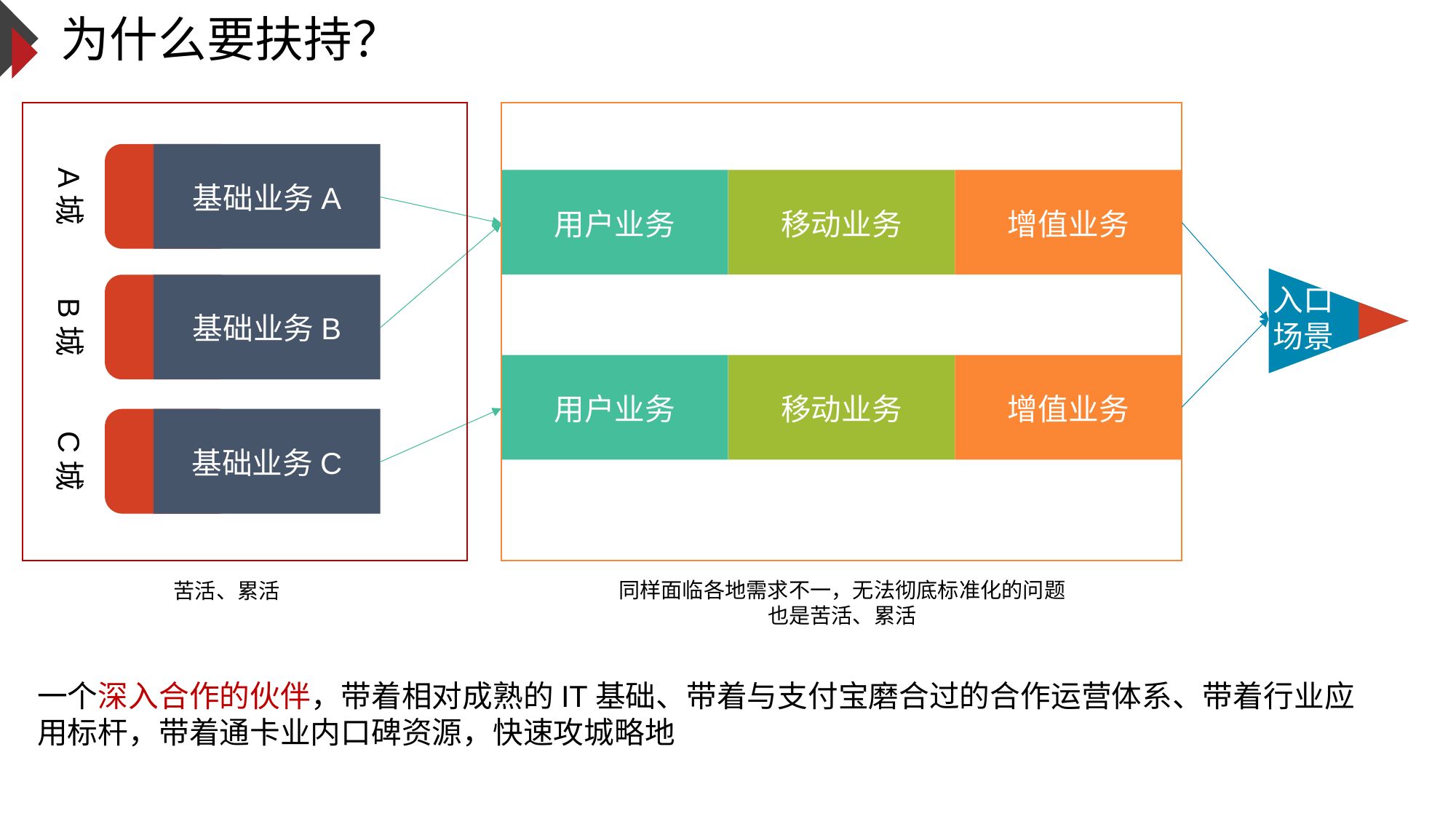

# 为什么要扶持？

A城

用户业务
移动业务
增值业务
基础业务A

入口
场景
B城

基础业务B

用户业务
移动业务
增值业务
C城

基础业务C
同样面临各地需求不一，无法彻底标准化的问题
也是苦活、累活
苦活、累活
一个深入合作的伙伴，带着相对成熟的IT基础、带着与支付宝磨合过的合作运营体系、带着行业应用标杆，带着通卡业内口碑资源，快速攻城略地